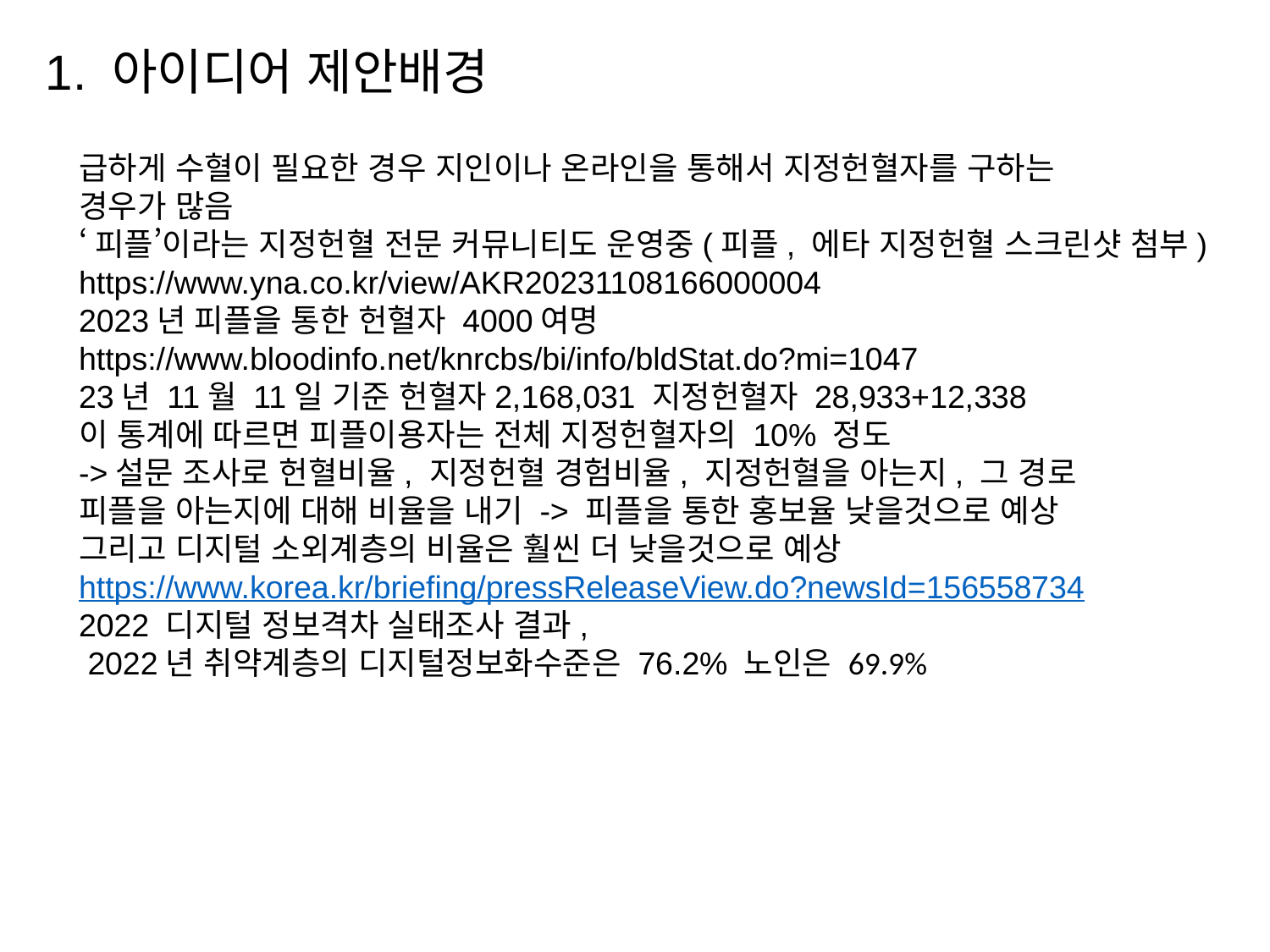

1. 아이디어 제안배경
급하게 수혈이 필요한 경우 지인이나 온라인을 통해서 지정헌혈자를 구하는
경우가 많음
‘피플’이라는 지정헌혈 전문 커뮤니티도 운영중(피플, 에타 지정헌혈 스크린샷 첨부)
https://www.yna.co.kr/view/AKR20231108166000004
2023년 피플을 통한 헌혈자 4000여명
https://www.bloodinfo.net/knrcbs/bi/info/bldStat.do?mi=1047
23년 11월 11일 기준 헌혈자2,168,031 지정헌혈자 28,933+12,338
이 통계에 따르면 피플이용자는 전체 지정헌혈자의 10% 정도
->설문 조사로 헌혈비율, 지정헌혈 경험비율, 지정헌혈을 아는지, 그 경로
피플을 아는지에 대해 비율을 내기 -> 피플을 통한 홍보율 낮을것으로 예상
그리고 디지털 소외계층의 비율은 훨씬 더 낮을것으로 예상
https://www.korea.kr/briefing/pressReleaseView.do?newsId=156558734
2022 디지털 정보격차 실태조사 결과,
 2022년 취약계층의 디지털정보화수준은 76.2% 노인은 69.9%